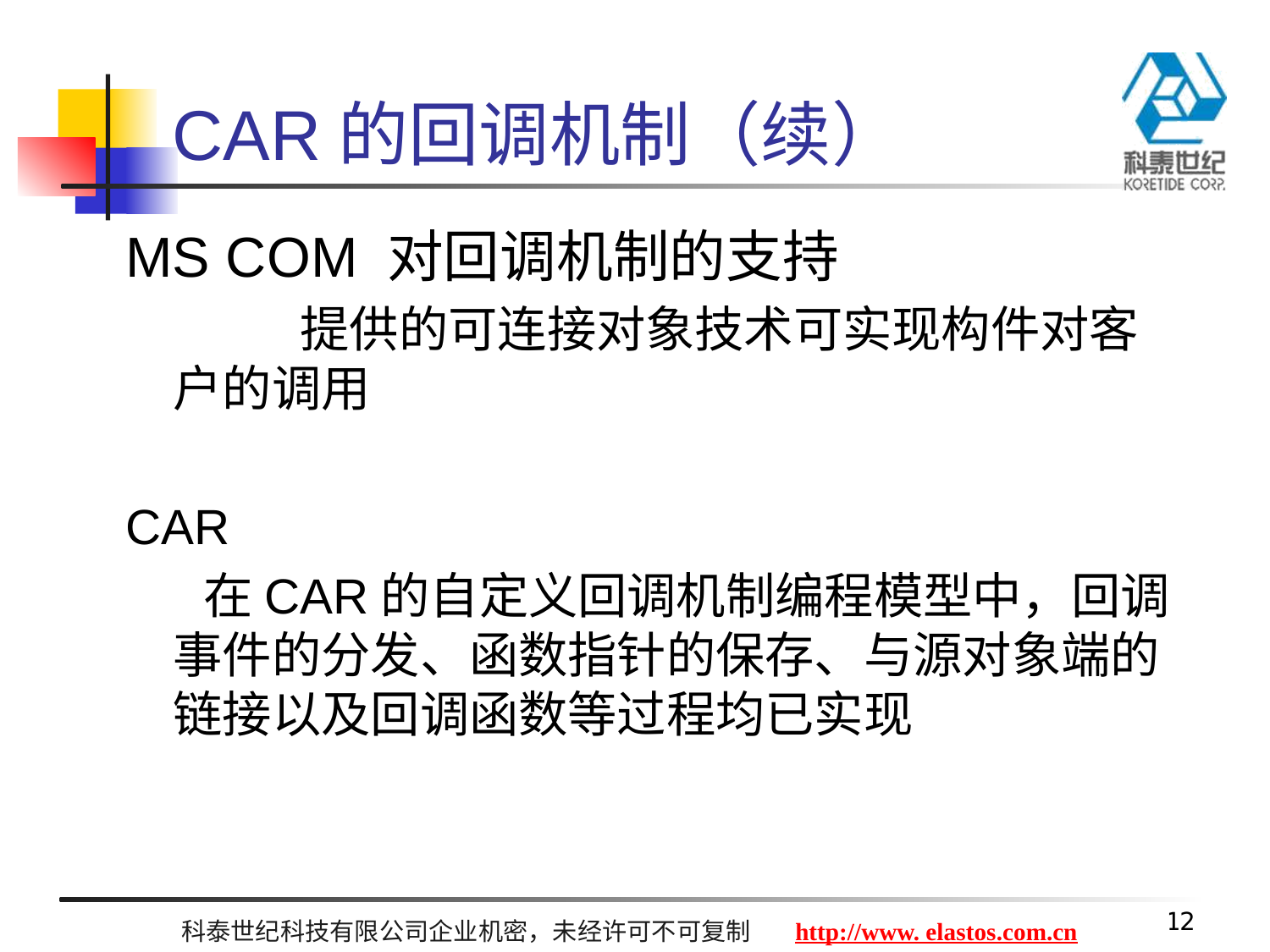

# CAR的回调机制（续）
MS COM 对回调机制的支持
		提供的可连接对象技术可实现构件对客户的调用

CAR
      在CAR的自定义回调机制编程模型中，回调事件的分发、函数指针的保存、与源对象端的链接以及回调函数等过程均已实现
12